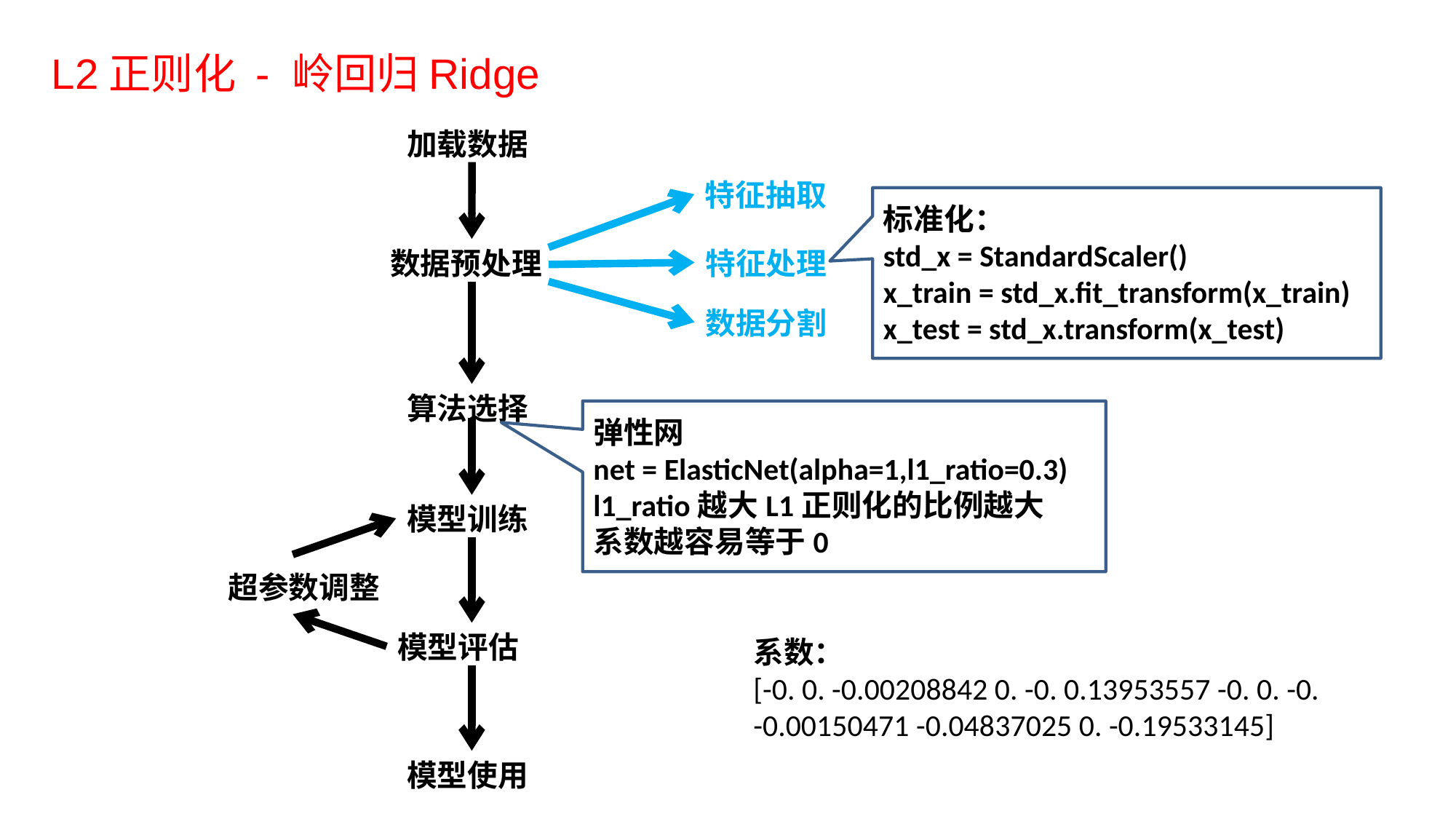

L2正则化 - 岭回归Ridge
加载数据
特征抽取
标准化：
std_x = StandardScaler()
x_train = std_x.fit_transform(x_train)
x_test = std_x.transform(x_test)
数据预处理
特征处理
数据分割
算法选择
弹性网
net = ElasticNet(alpha=1,l1_ratio=0.3)
l1_ratio越大L1正则化的比例越大
系数越容易等于0
模型训练
超参数调整
模型评估
系数：
[-0. 0. -0.00208842 0. -0. 0.13953557 -0. 0. -0. -0.00150471 -0.04837025 0. -0.19533145]
模型使用